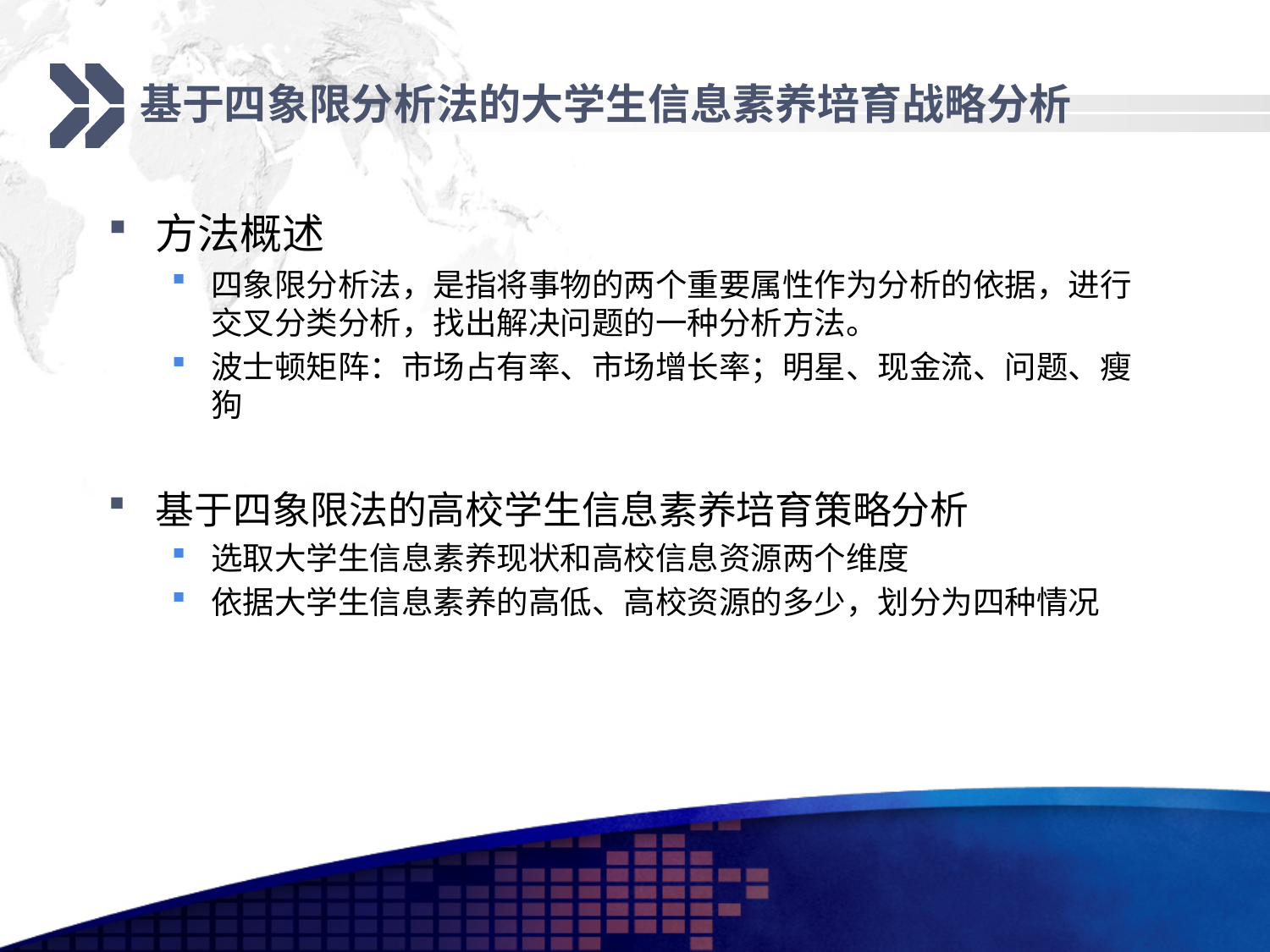

# 基于四象限分析法的大学生信息素养培育战略分析
方法概述
四象限分析法，是指将事物的两个重要属性作为分析的依据，进行交叉分类分析，找出解决问题的一种分析方法。
波士顿矩阵：市场占有率、市场增长率；明星、现金流、问题、瘦狗

基于四象限法的高校学生信息素养培育策略分析
选取大学生信息素养现状和高校信息资源两个维度
依据大学生信息素养的高低、高校资源的多少，划分为四种情况